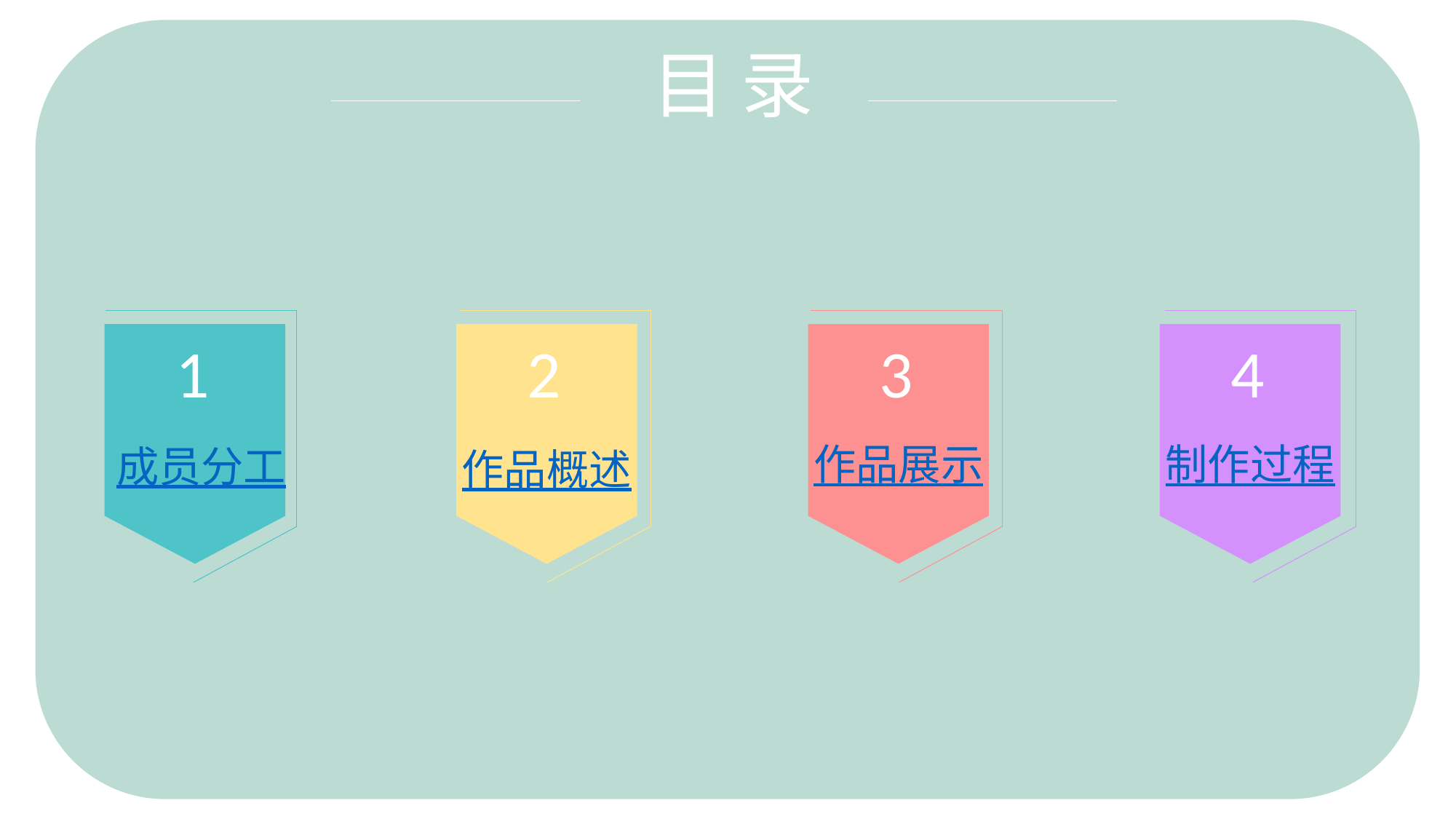

目 录

1
 成员分工

2
作品概述

3
作品展示

4
制作过程